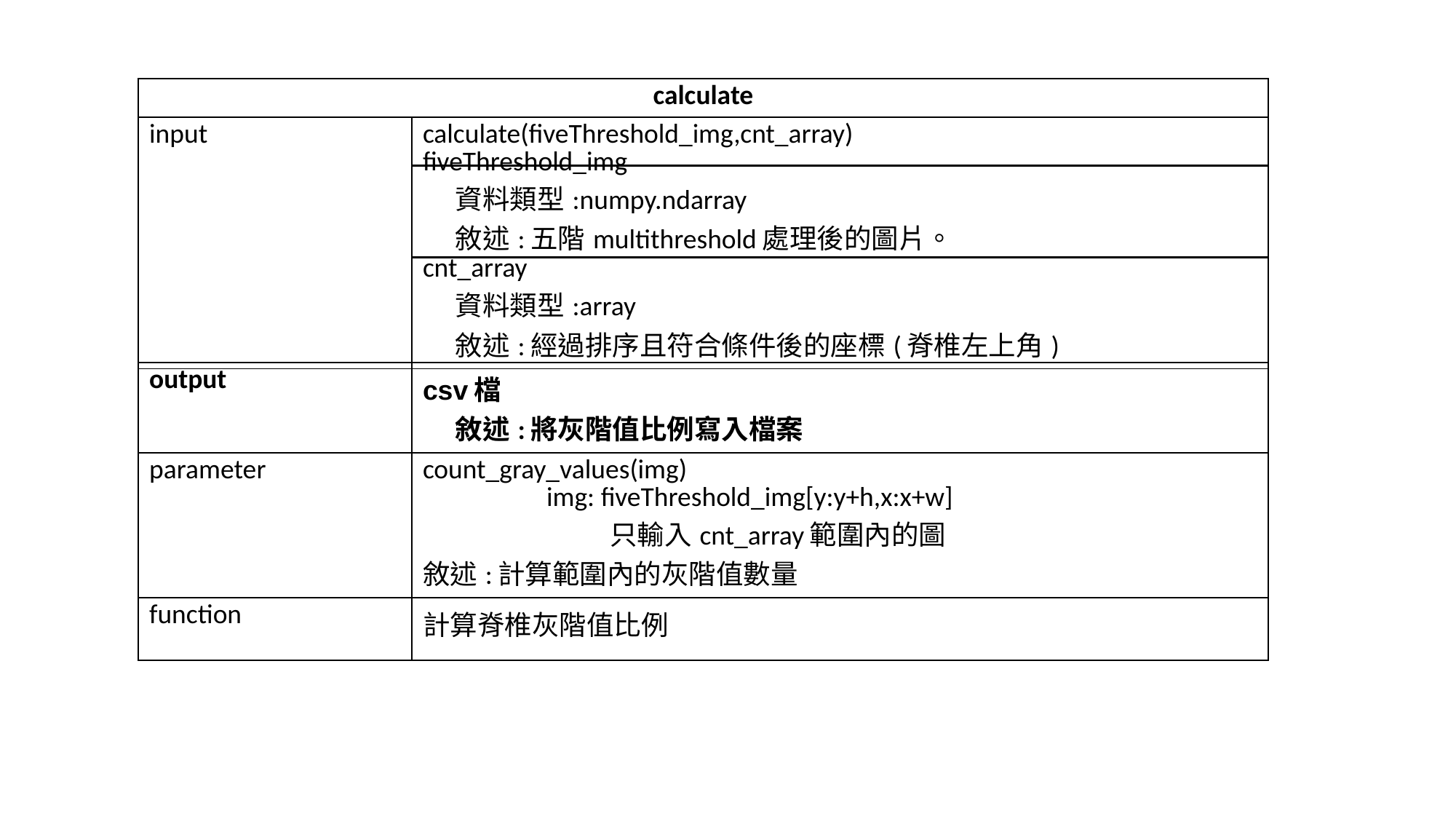

| calculate |  |
| --- | --- |
| input | calculate(fiveThreshold\_img,cnt\_array) fiveThreshold\_img 資料類型:numpy.ndarray 敘述:五階multithreshold處理後的圖片。 cnt\_array 資料類型:array 敘述:經過排序且符合條件後的座標(脊椎左上角) |
| output | csv檔 敘述:將灰階值比例寫入檔案 |
| --- | --- |
| parameter | count\_gray\_values(img) img: fiveThreshold\_img[y:y+h,x:x+w] 只輸入cnt\_array範圍內的圖 敘述:計算範圍內的灰階值數量 |
| function | 計算脊椎灰階值比例 |